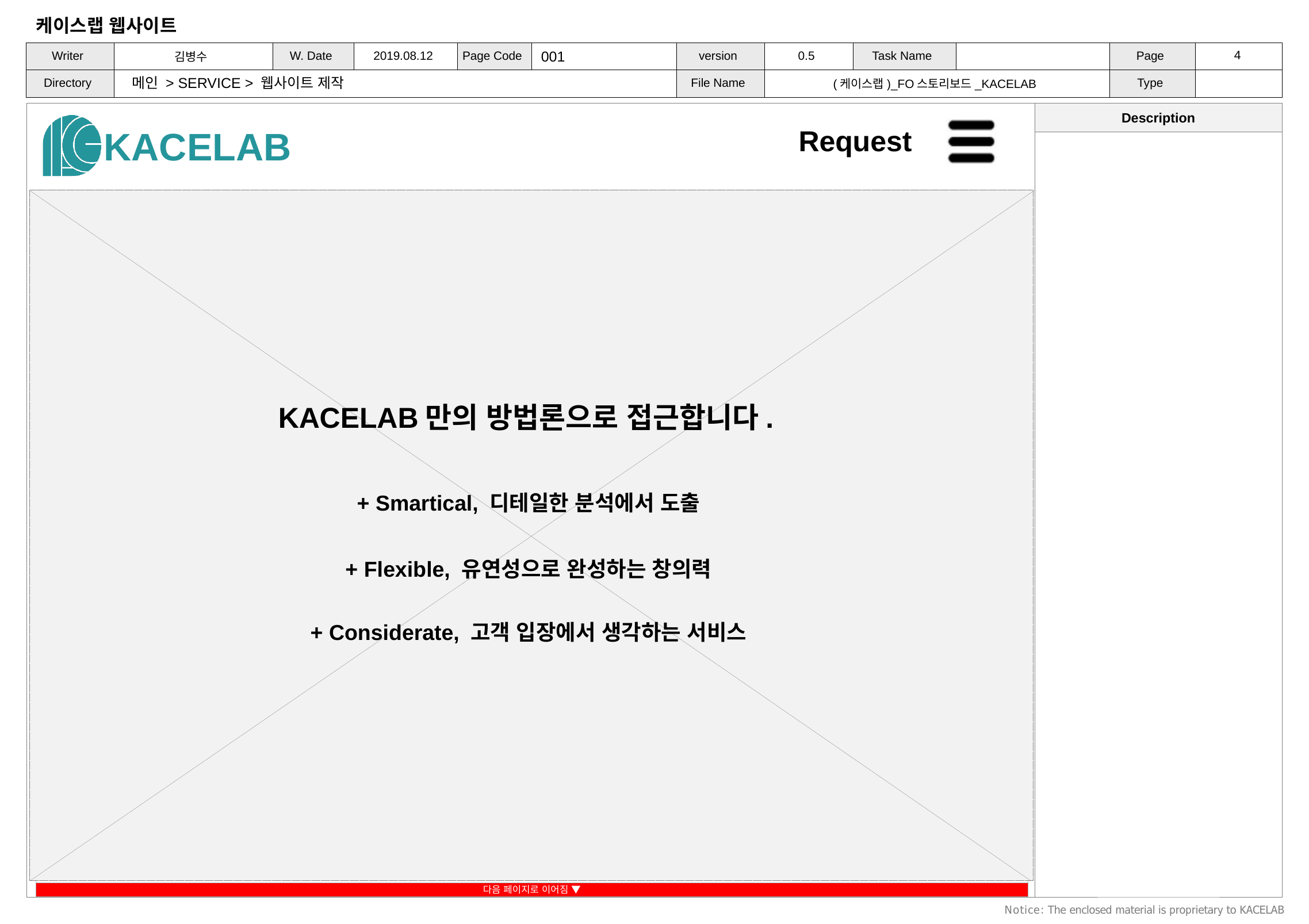

001
메인 > SERVICE > 웹사이트 제작

KACELAB만의 방법론으로 접근합니다.

+ Smartical, 디테일한 분석에서 도출

+ Flexible, 유연성으로 완성하는 창의력

+ Considerate, 고객 입장에서 생각하는 서비스